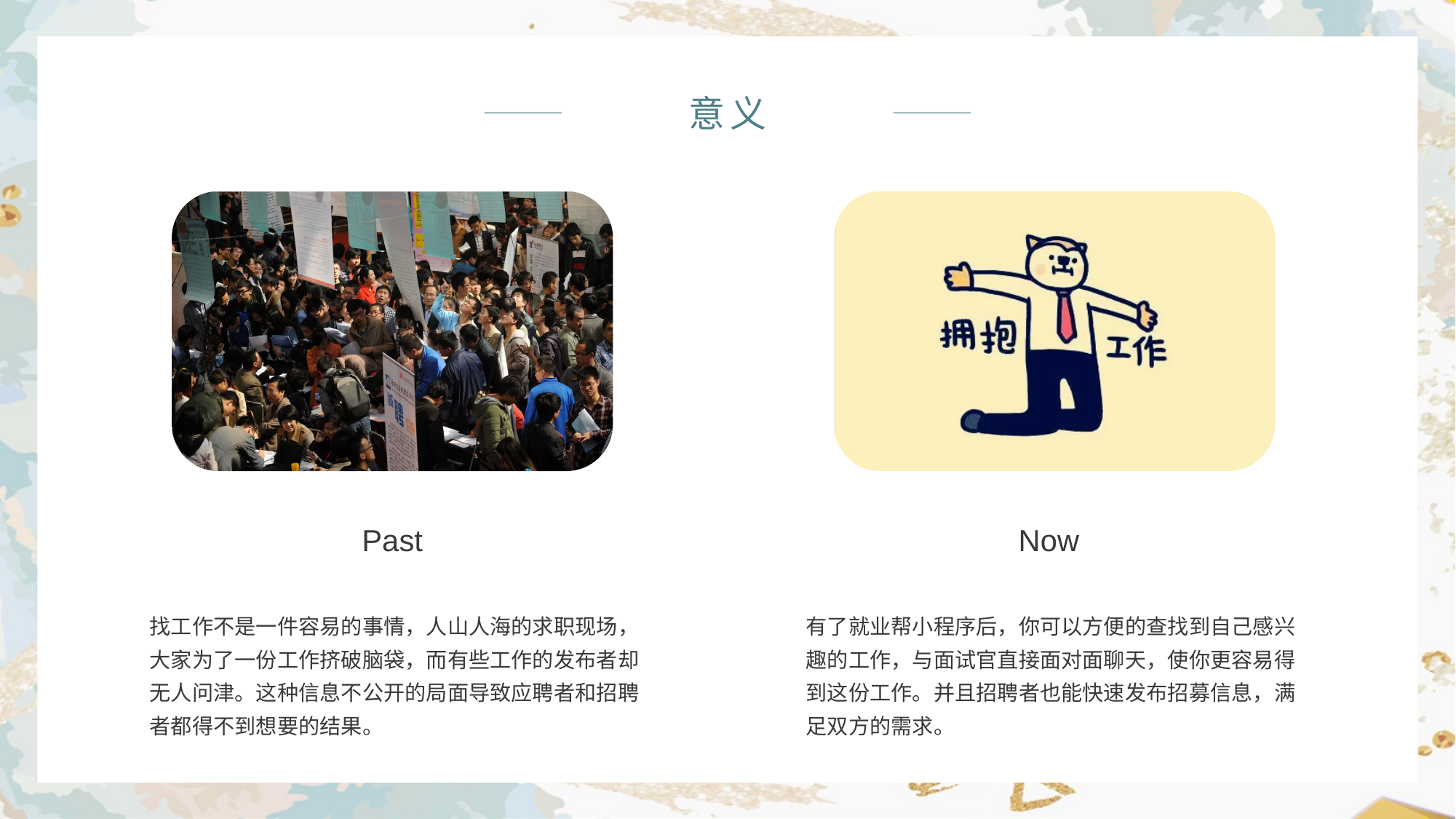

意义

Past
Now
找工作不是一件容易的事情，人山人海的求职现场，大家为了一份工作挤破脑袋，而有些工作的发布者却无人问津。这种信息不公开的局面导致应聘者和招聘者都得不到想要的结果。
有了就业帮小程序后，你可以方便的查找到自己感兴趣的工作，与面试官直接面对面聊天，使你更容易得到这份工作。并且招聘者也能快速发布招募信息，满足双方的需求。